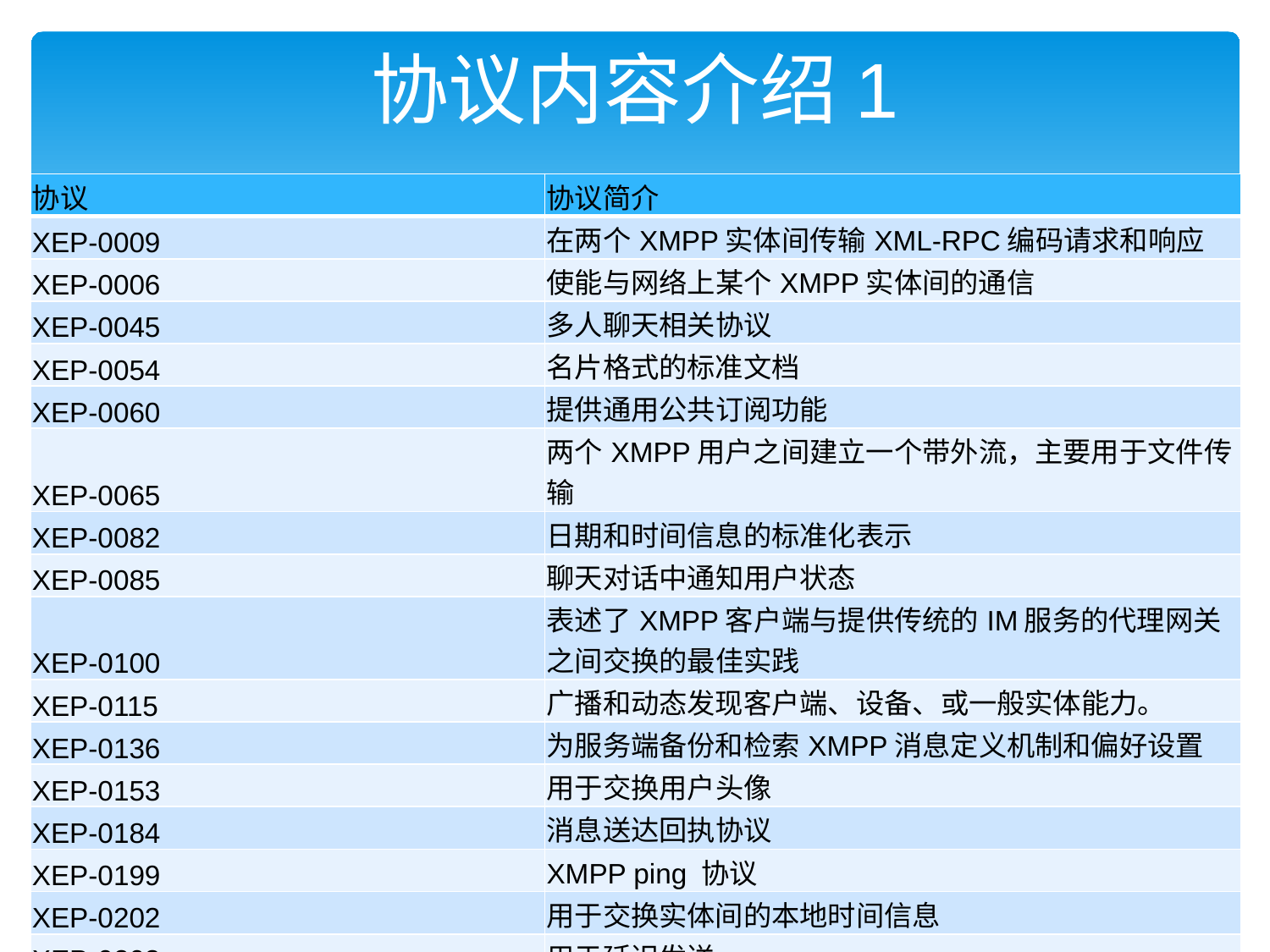

# 协议内容介绍1
| 协议 | 协议简介 |
| --- | --- |
| XEP-0009 | 在两个XMPP实体间传输XML-RPC编码请求和响应 |
| XEP-0006 | 使能与网络上某个XMPP实体间的通信 |
| XEP-0045 | 多人聊天相关协议 |
| XEP-0054 | 名片格式的标准文档 |
| XEP-0060 | 提供通用公共订阅功能 |
| XEP-0065 | 两个XMPP用户之间建立一个带外流，主要用于文件传输 |
| XEP-0082 | 日期和时间信息的标准化表示 |
| XEP-0085 | 聊天对话中通知用户状态 |
| XEP-0100 | 表述了XMPP客户端与提供传统的IM服务的代理网关之间交换的最佳实践 |
| XEP-0115 | 广播和动态发现客户端、设备、或一般实体能力。 |
| XEP-0136 | 为服务端备份和检索XMPP消息定义机制和偏好设置 |
| XEP-0153 | 用于交换用户头像 |
| XEP-0184 | 消息送达回执协议 |
| XEP-0199 | XMPP ping 协议 |
| XEP-0202 | 用于交换实体间的本地时间信息 |
| XEP-0203 | 用于延迟发送 |
| XEP-0224 | 引起另一个用户注意的协议 |